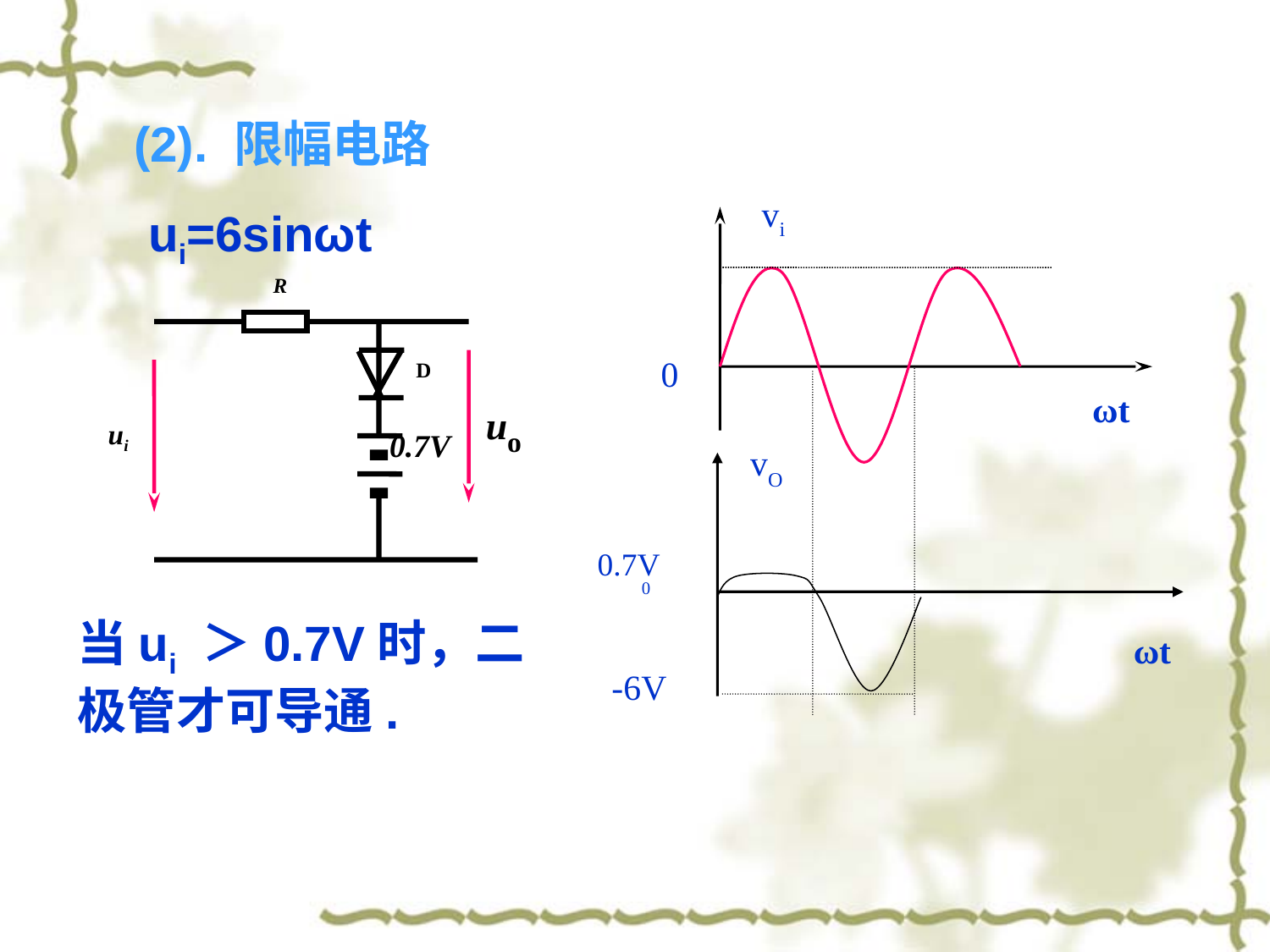

(2). 限幅电路
vi

0
ωt
ui=6sinωt
R

D

uo
ui

0.7V

0.7V

-6V

vO

0

ωt

当ui ＞0.7V时，二极管才可导通.
48